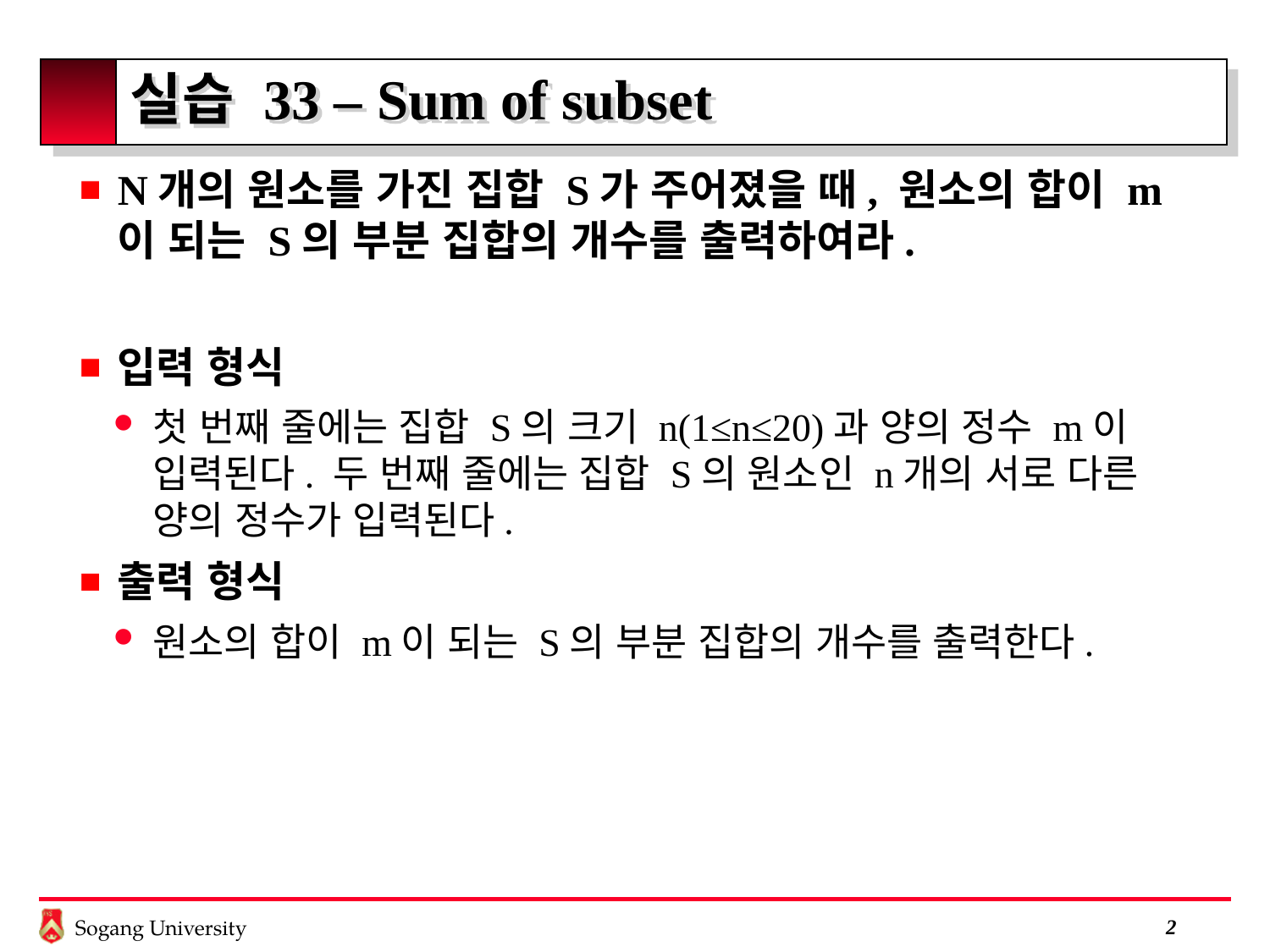

# 실습 33 – Sum of subset
N개의 원소를 가진 집합 S가 주어졌을 때, 원소의 합이 m이 되는 S의 부분 집합의 개수를 출력하여라.

입력 형식
첫 번째 줄에는 집합 S의 크기 n(1≤n≤20)과 양의 정수 m이 입력된다. 두 번째 줄에는 집합 S의 원소인 n개의 서로 다른 양의 정수가 입력된다.
출력 형식
원소의 합이 m이 되는 S의 부분 집합의 개수를 출력한다.
 2